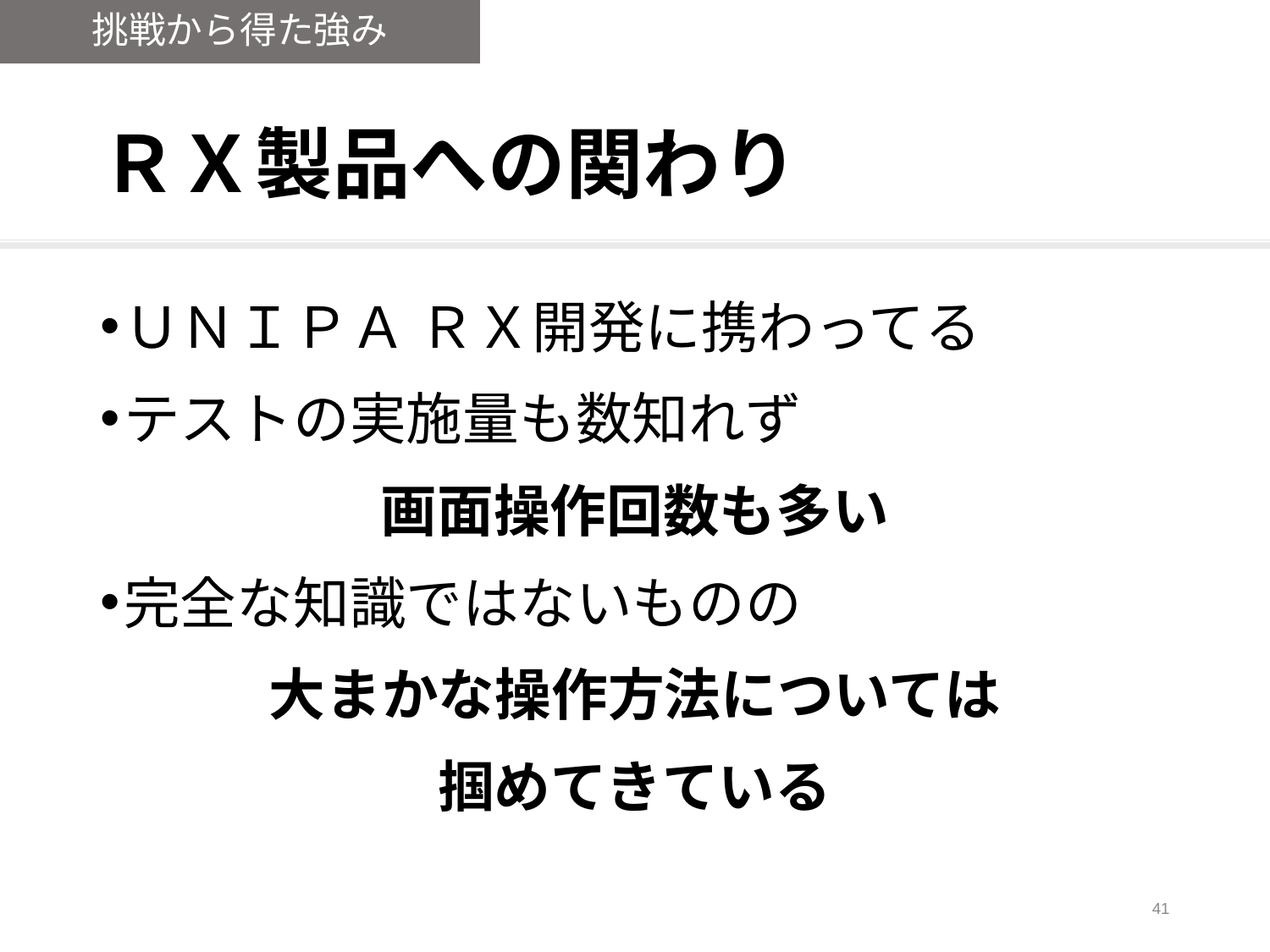

挑戦から得た強み
# ＲＸ製品への関わり
ＵＮＩＰＡ ＲＸ開発に携わってる
テストの実施量も数知れず
画面操作回数も多い
完全な知識ではないものの
大まかな操作方法については
掴めてきている
41